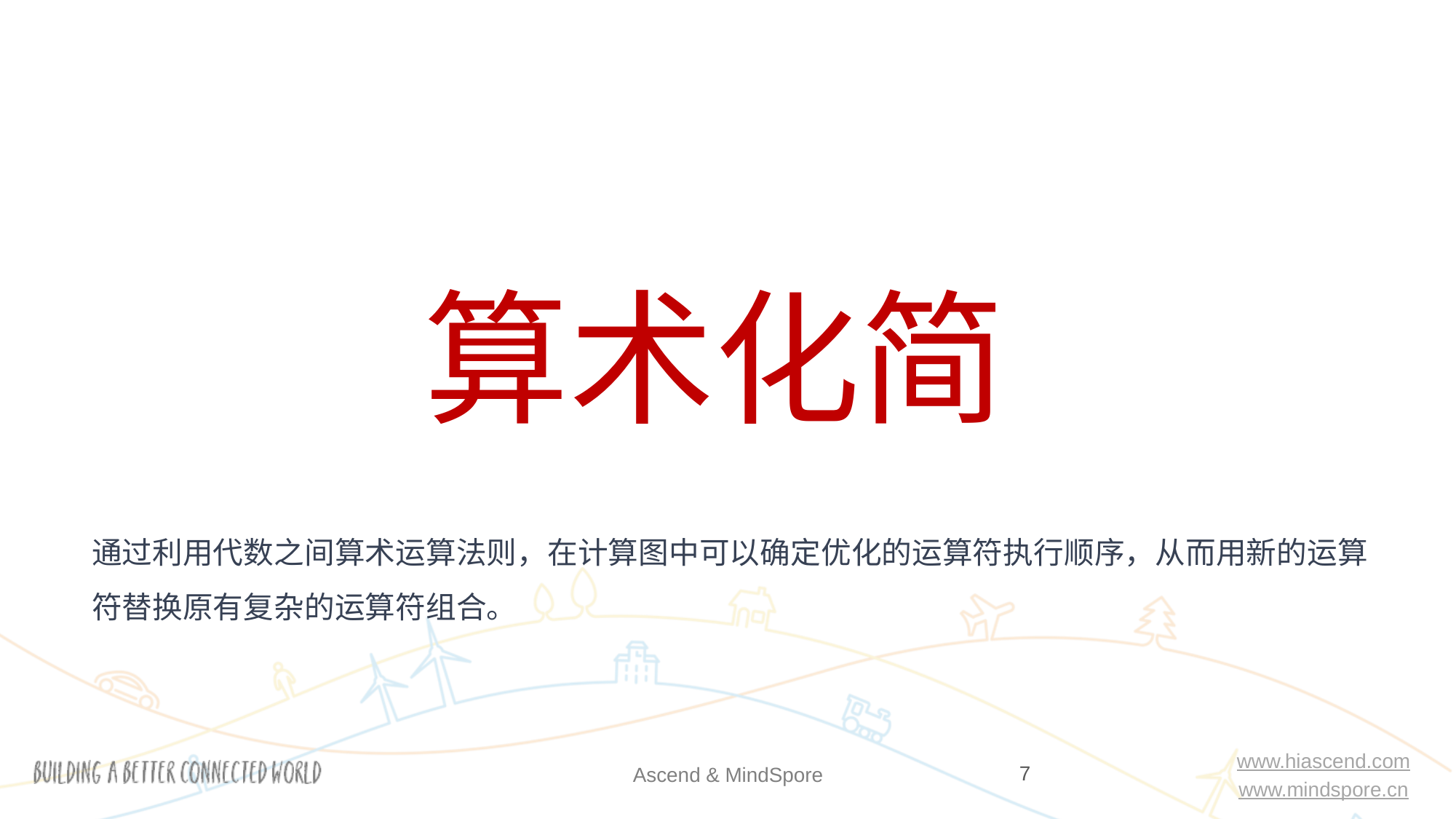

算术化简
通过利用代数之间算术运算法则，在计算图中可以确定优化的运算符执行顺序，从而用新的运算符替换原有复杂的运算符组合。